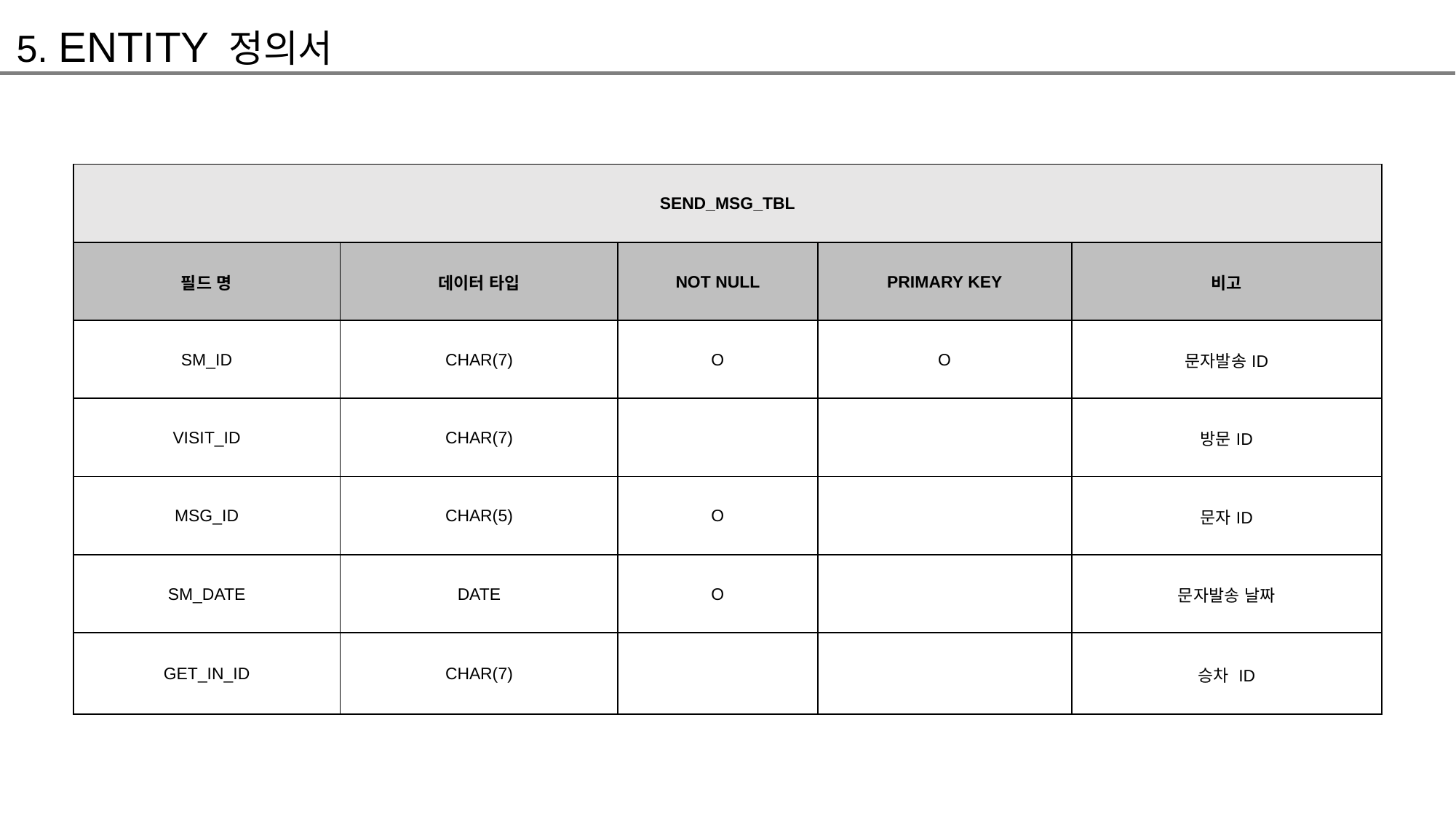

5. ENTITY 정의서
| SEND\_MSG\_TBL |  |  |  |  |
| --- | --- | --- | --- | --- |
| 필드 명 | 데이터 타입 | NOT NULL | PRIMARY KEY | 비고 |
| SM\_ID | CHAR(7) | O | O | 문자발송ID |
| VISIT\_ID | CHAR(7) |  |  | 방문ID |
| MSG\_ID | CHAR(5) | O |  | 문자ID |
| SM\_DATE | DATE | O |  | 문자발송 날짜 |
| GET\_IN\_ID | CHAR(7) |  |  | 승차 ID |